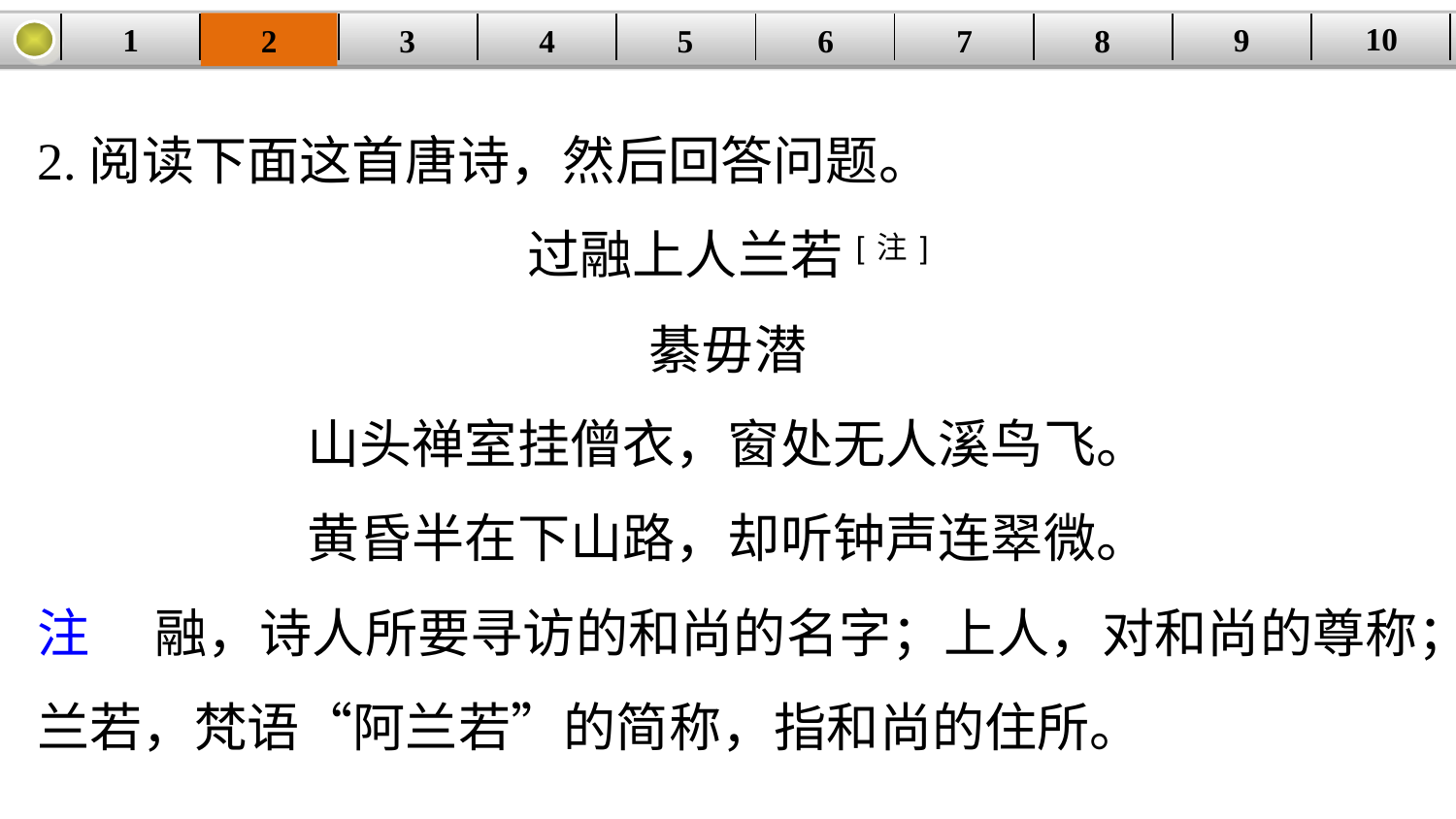

10

9
1
3
4
5
6
8
2
|  |  |  |  |  |  |  |  |  |  |
| --- | --- | --- | --- | --- | --- | --- | --- | --- | --- |
7

2.阅读下面这首唐诗，然后回答问题。
过融上人兰若[注]
綦毋潜
山头禅室挂僧衣，窗处无人溪鸟飞。
黄昏半在下山路，却听钟声连翠微。
注 　融，诗人所要寻访的和尚的名字；上人，对和尚的尊称；兰若，梵语“阿兰若”的简称，指和尚的住所。